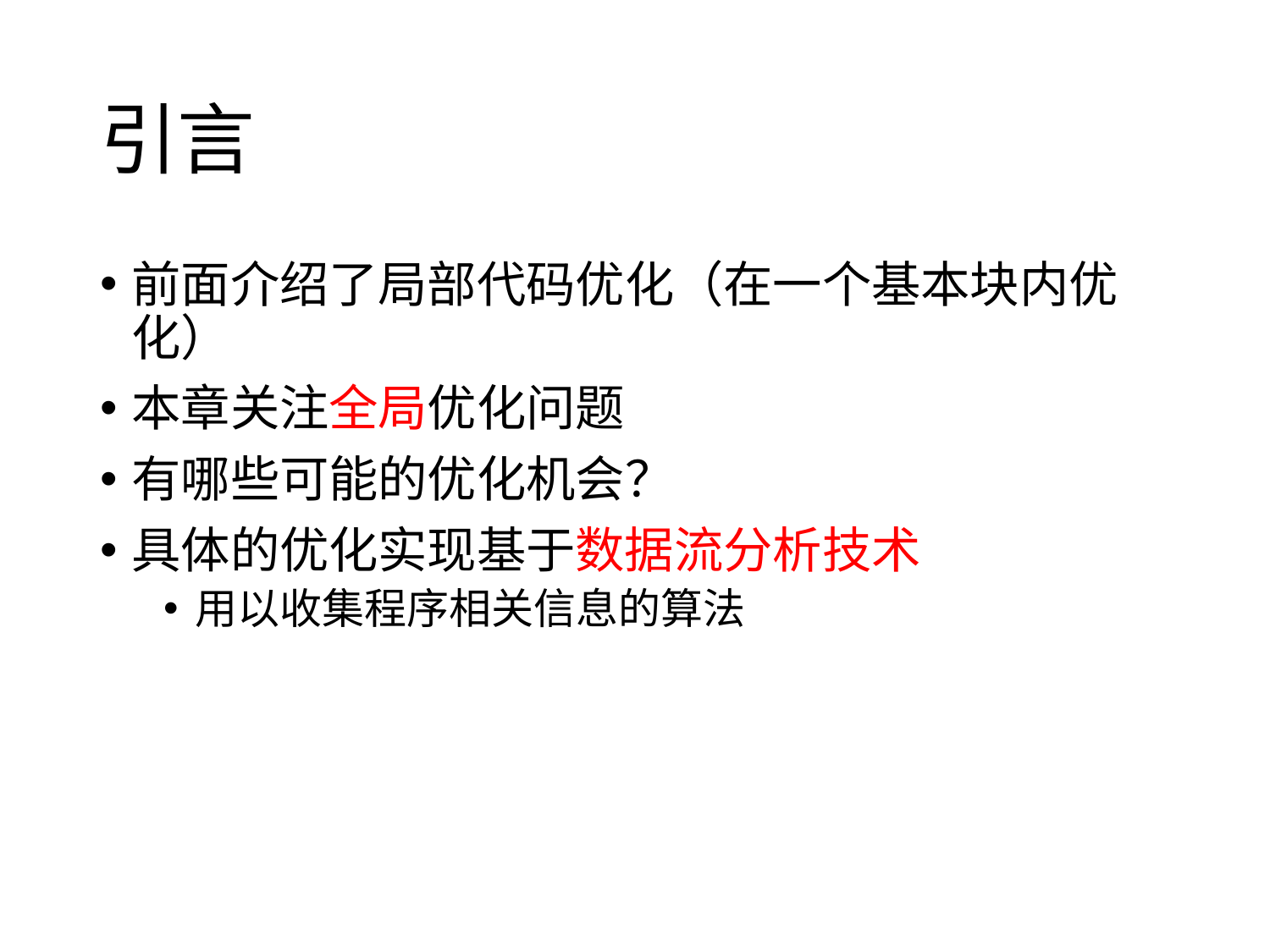

# 引言
前面介绍了局部代码优化（在一个基本块内优化）
本章关注全局优化问题
有哪些可能的优化机会？
具体的优化实现基于数据流分析技术
用以收集程序相关信息的算法